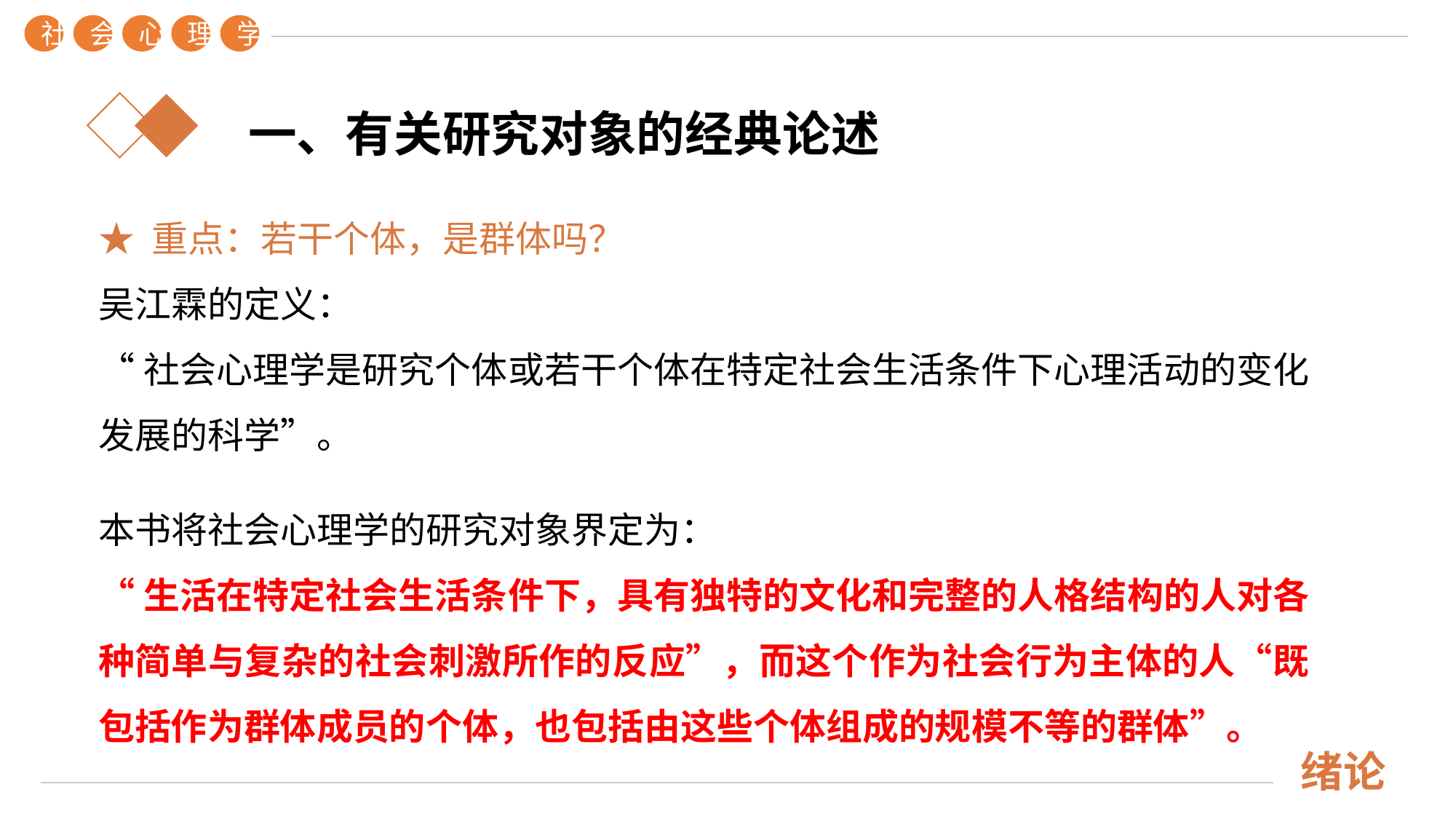

社
会
心
理
学

一、有关研究对象的经典论述
★ 重点：若干个体，是群体吗？
吴江霖的定义：
“社会心理学是研究个体或若干个体在特定社会生活条件下心理活动的变化发展的科学”。

本书将社会心理学的研究对象界定为：
“生活在特定社会生活条件下，具有独特的文化和完整的人格结构的人对各种简单与复杂的社会刺激所作的反应”，而这个作为社会行为主体的人“既包括作为群体成员的个体，也包括由这些个体组成的规模不等的群体”。

绪论